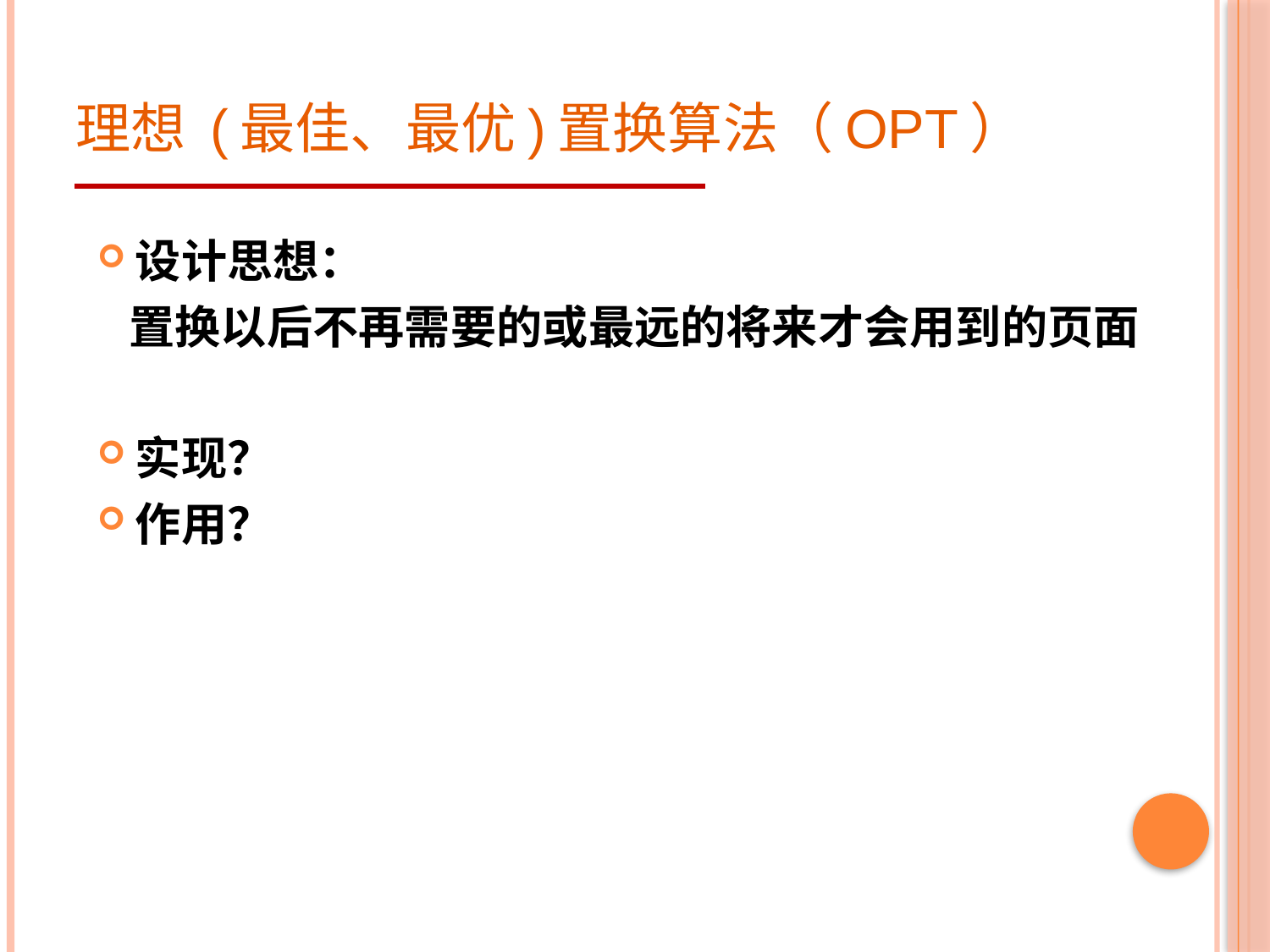

# 理想 (最佳、最优)置换算法（OPT）
设计思想：
  置换以后不再需要的或最远的将来才会用到的页面

实现？
作用？